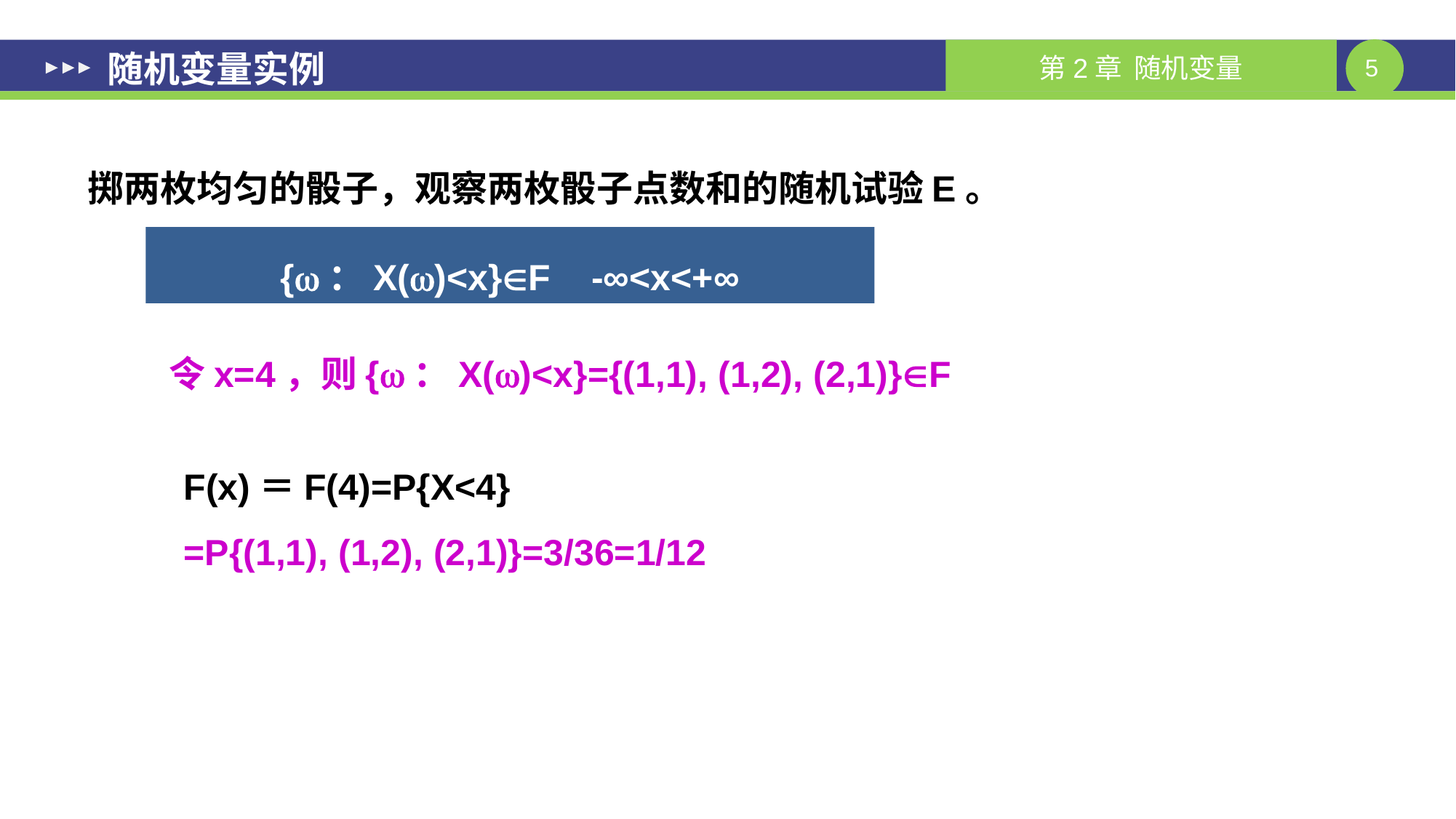

# 随机变量实例
掷两枚均匀的骰子，观察两枚骰子点数和的随机试验E。
{ω：X(ω)<x}∈F    -∞<x<+∞
令x=4，则{ω：X(ω)<x}={(1,1), (1,2), (2,1)}∈F
F(x)＝F(4)=P{X<4}
=P{(1,1), (1,2), (2,1)}=3/36=1/12